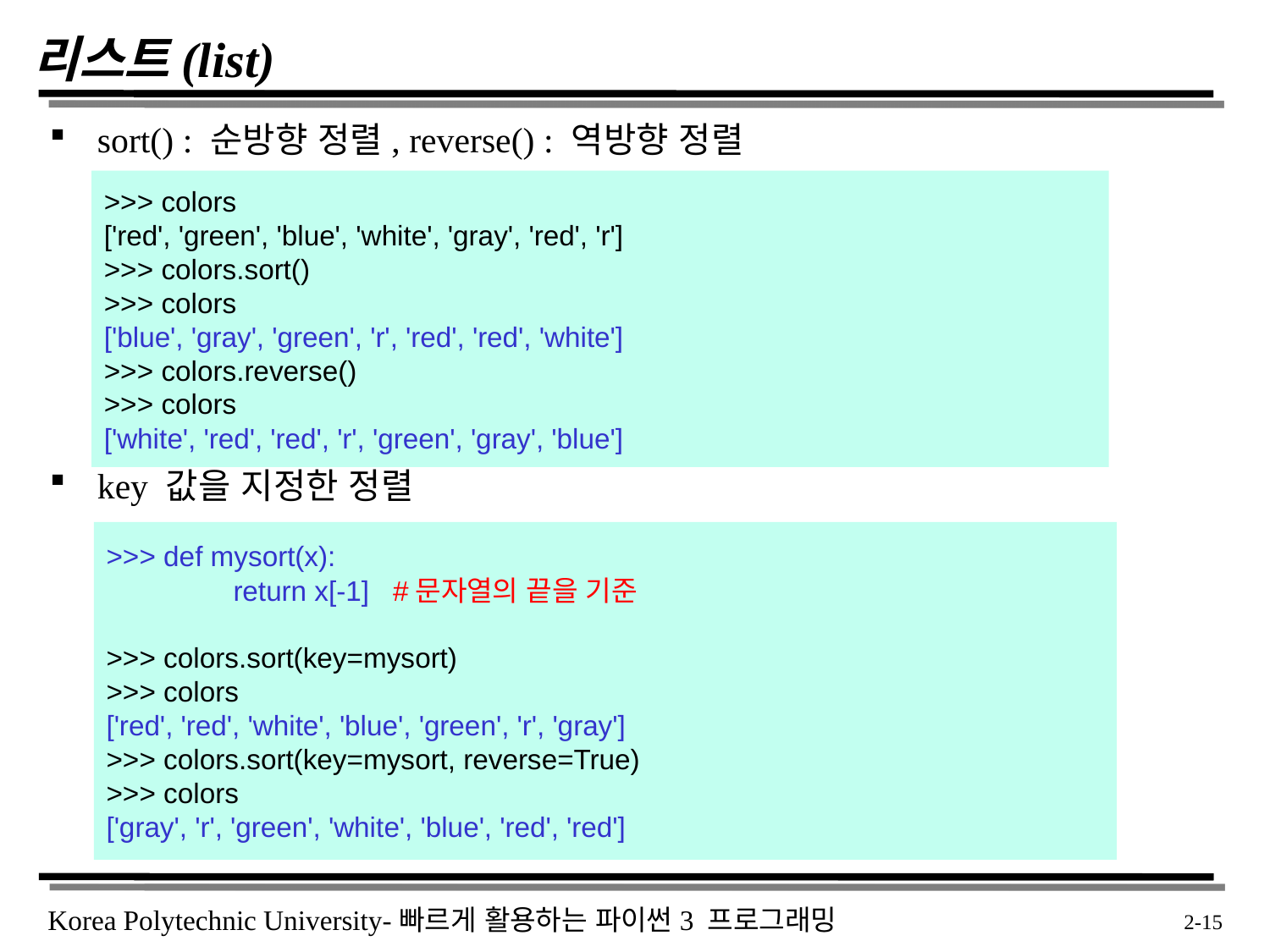

# 리스트(list)
sort() : 순방향 정렬, reverse() : 역방향 정렬

key 값을 지정한 정렬

>>> colors
['red', 'green', 'blue', 'white', 'gray', 'red', 'r']
>>> colors.sort()
>>> colors
['blue', 'gray', 'green', 'r', 'red', 'red', 'white']
>>> colors.reverse()
>>> colors
['white', 'red', 'red', 'r', 'green', 'gray', 'blue']
>>> def mysort(x):
	return x[-1]   #문자열의 끝을 기준

>>> colors.sort(key=mysort)
>>> colors
['red', 'red', 'white', 'blue', 'green', 'r', 'gray']
>>> colors.sort(key=mysort, reverse=True)
>>> colors
['gray', 'r', 'green', 'white', 'blue', 'red', 'red']
 2-15